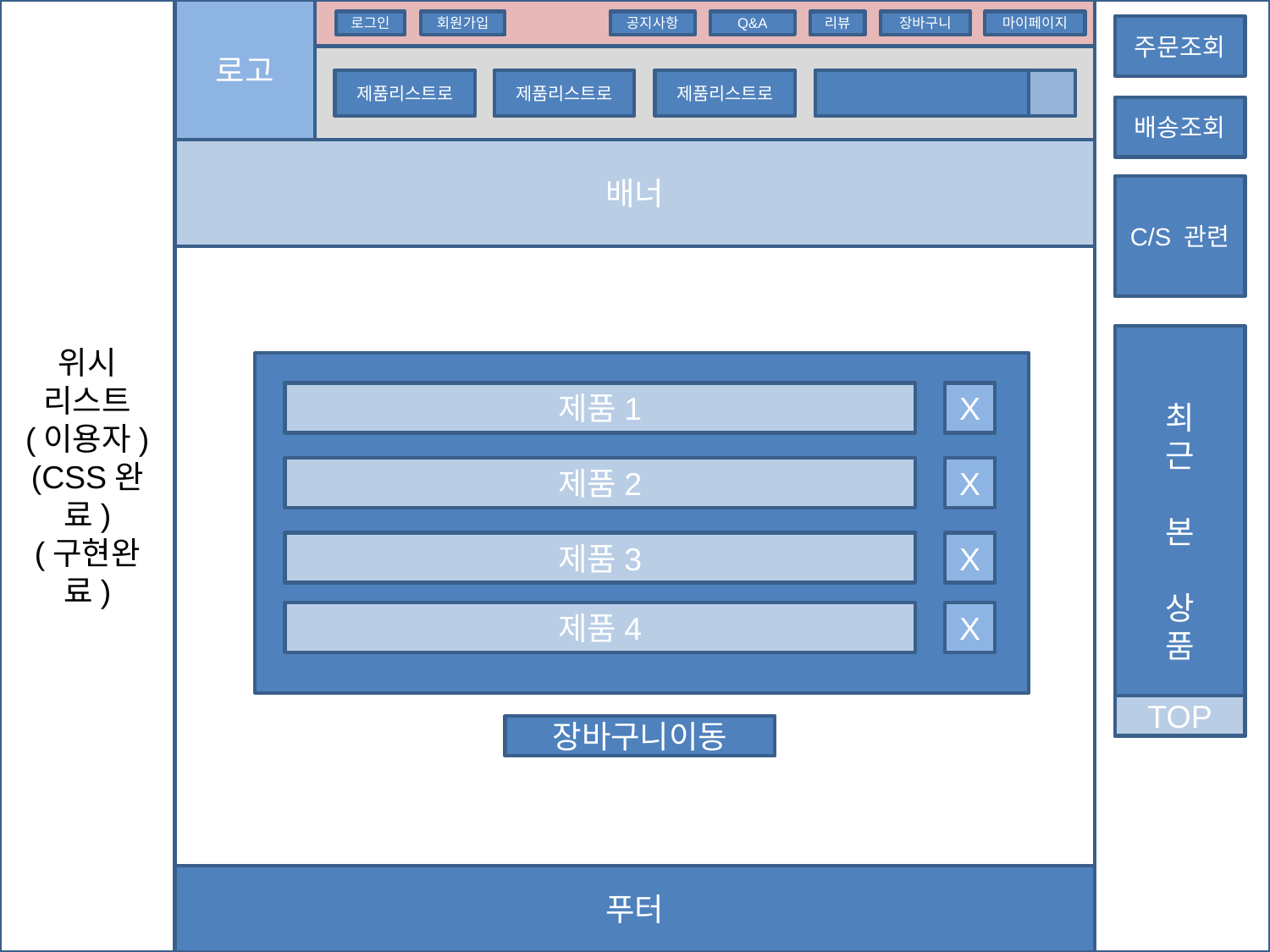

위시
리스트
(이용자)
(CSS완료)
(구현완료)

로고

로그인
회원가입
공지사항
Q&A
리뷰
장바구니
마이페이지
제품리스트로
제품리스트로
제품리스트로

주문조회

배송조회
배너
C/S 관련
최
근

본

상
품

제품1
X
제품2
X
제품3
X
제품4
X
TOP
장바구니이동
푸터